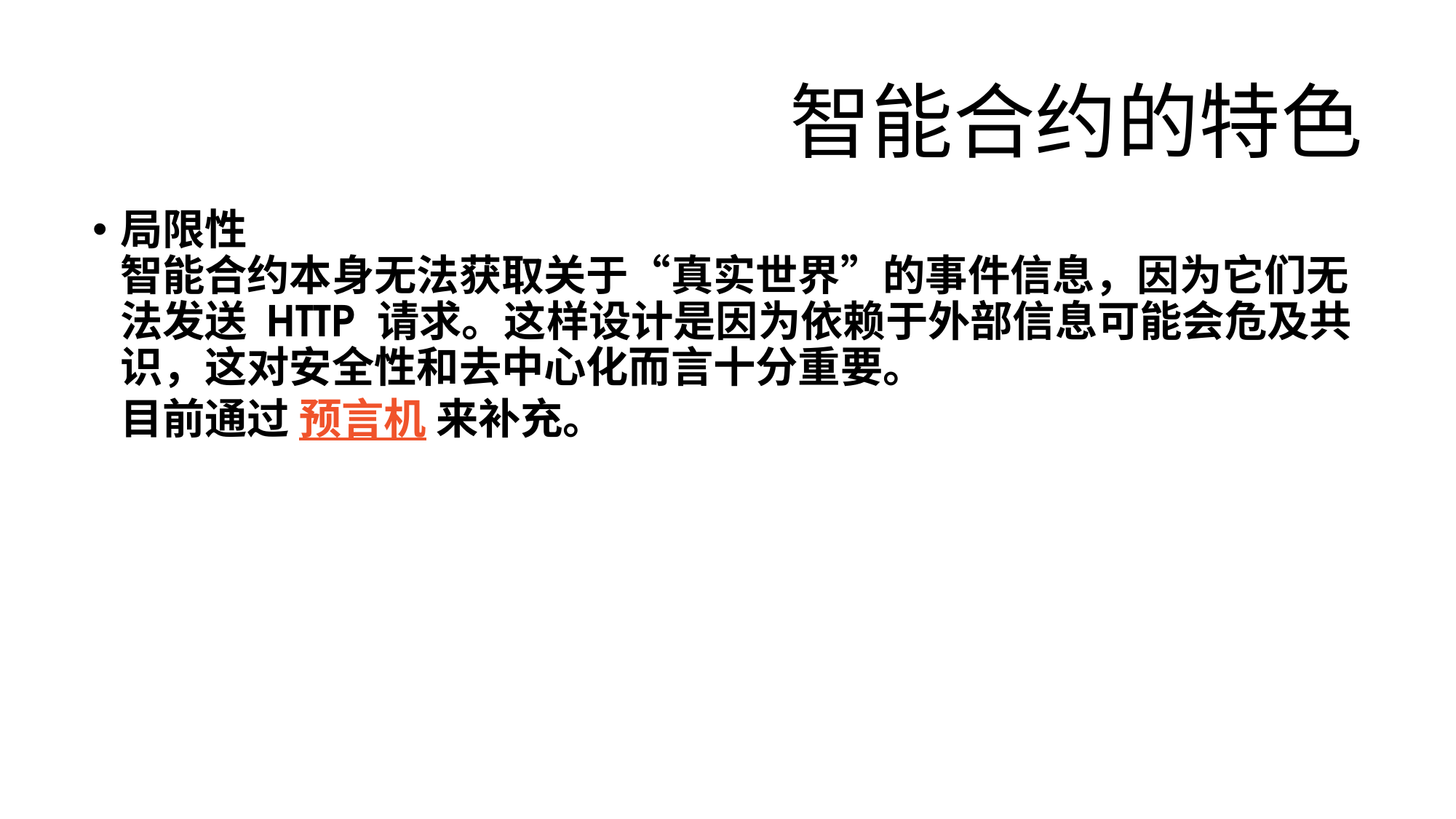

# 智能合约的特色
局限性
智能合约本身无法获取关于“真实世界”的事件信息，因为它们无法发送 HTTP 请求。这样设计是因为依赖于外部信息可能会危及共识，这对安全性和去中心化而言十分重要。
目前通过 预言机 来补充。